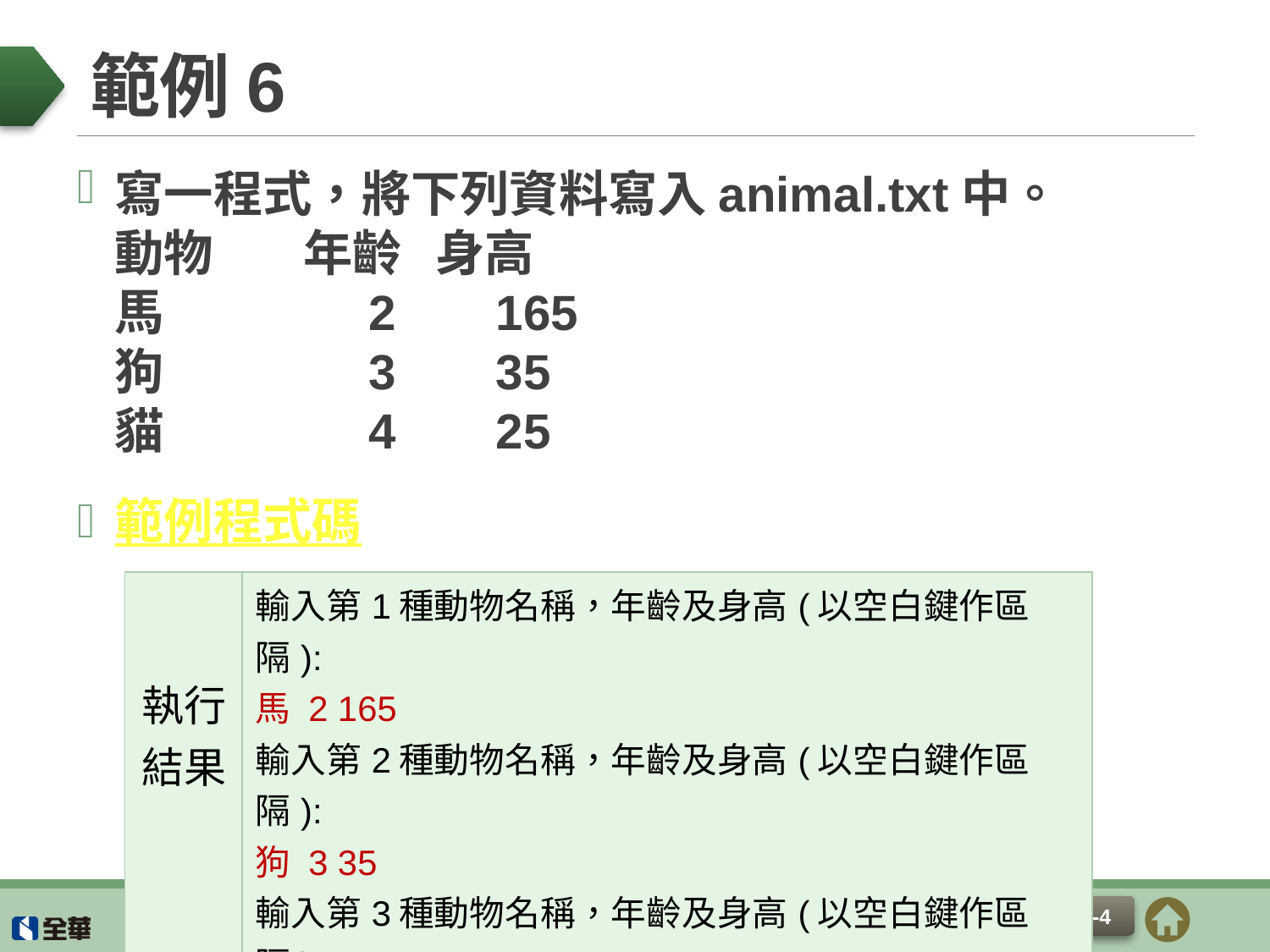

# 範例6
寫一程式，將下列資料寫入animal.txt中。
動物        年齡   身高
馬 		2 	165
狗 		3 	35
貓 		4 	25
範例程式碼
| 執行結果 | 輸入第1種動物名稱，年齡及身高(以空白鍵作區隔): 馬 2 165 輸入第2種動物名稱，年齡及身高(以空白鍵作區隔): 狗 3 35 輸入第3種動物名稱，年齡及身高(以空白鍵作區隔): 貓 4 25 |
| --- | --- |